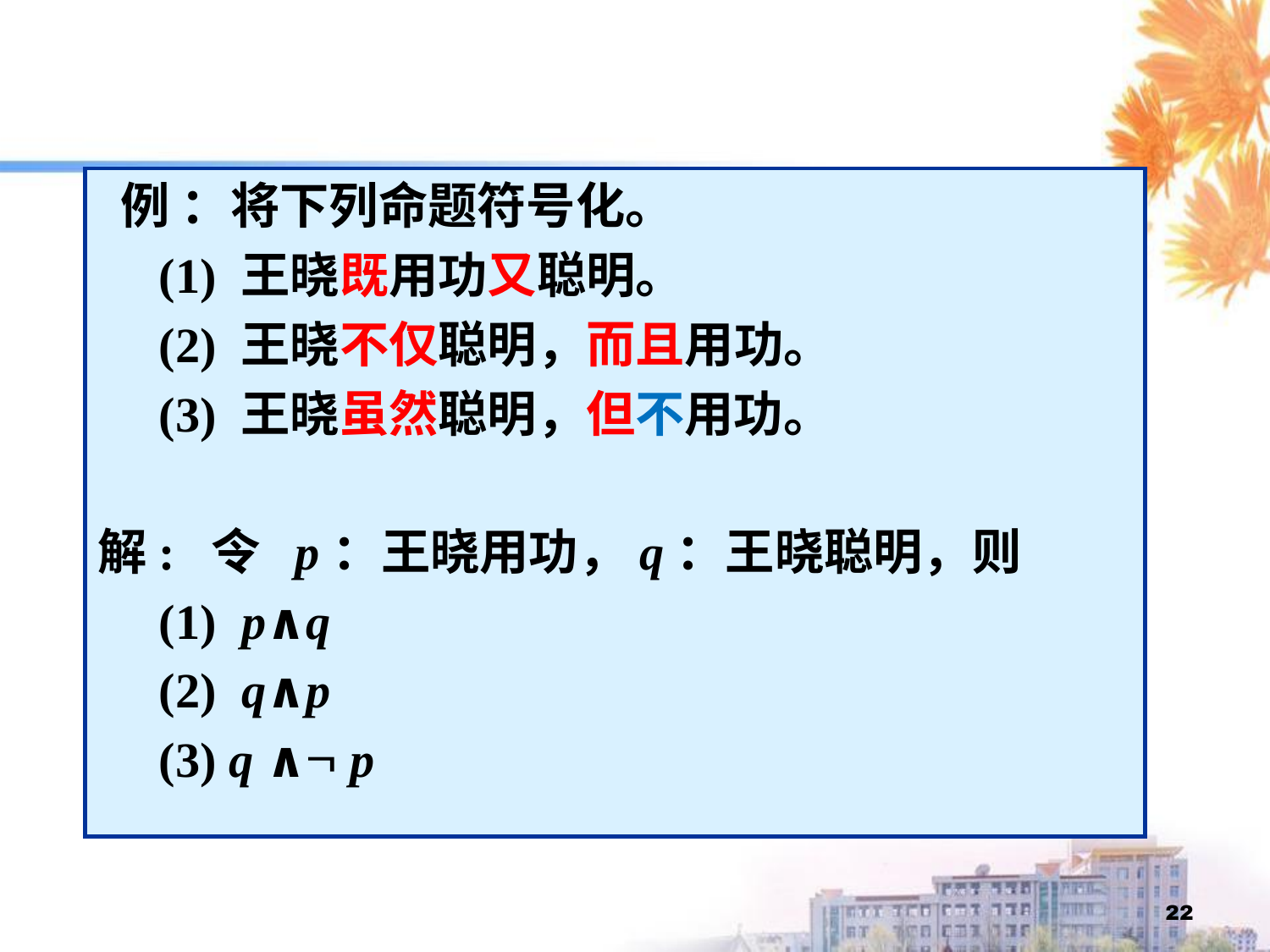

#
 例 ：将下列命题符号化。
     (1) 王晓既用功又聪明。
     (2) 王晓不仅聪明，而且用功。
     (3) 王晓虽然聪明，但不用功。

解:  令  p：王晓用功，q：王晓聪明，则
     (1)  p∧q
     (2)  q∧p
     (3) q ∧¬ p
22